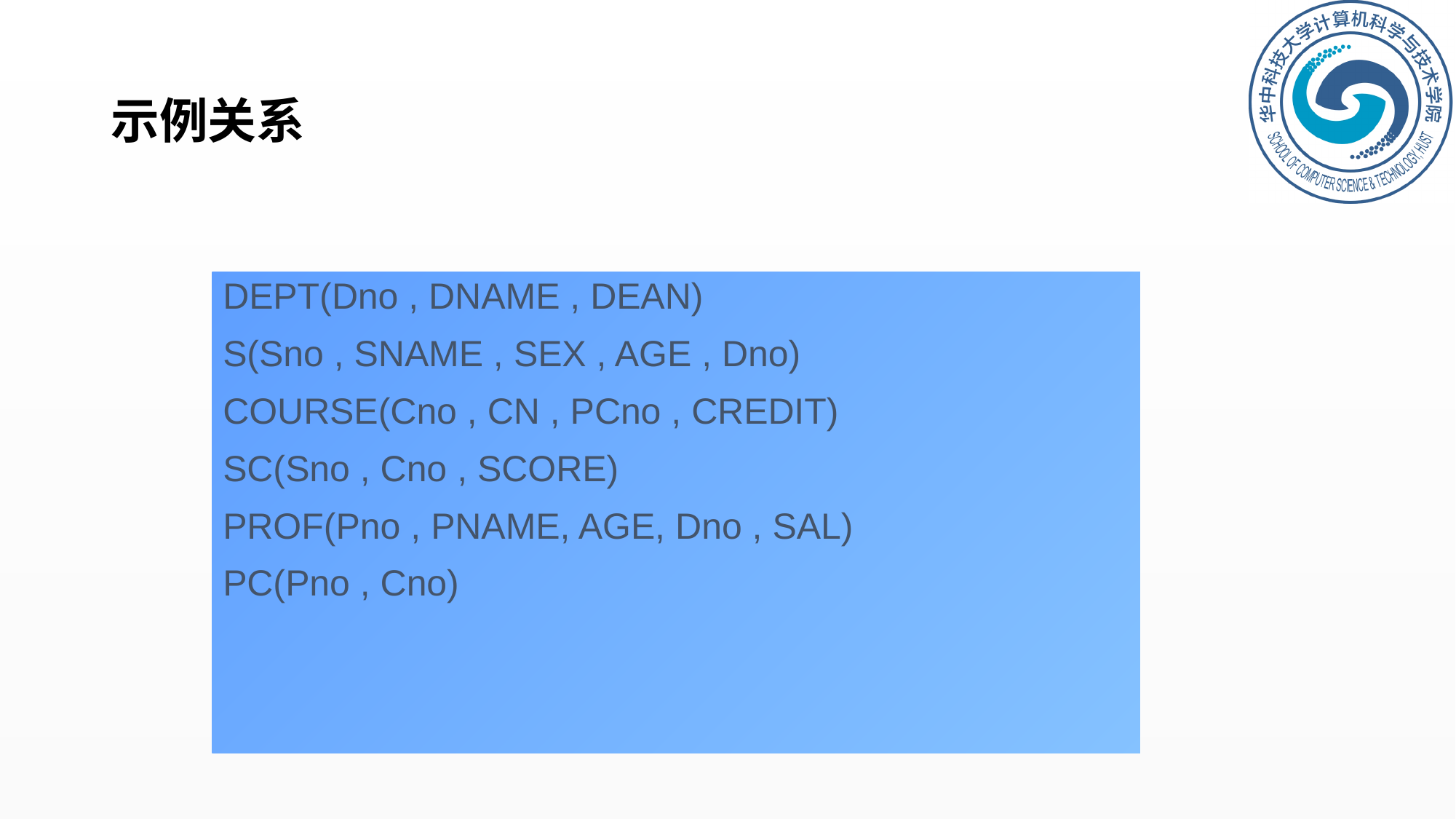

# 示例关系
DEPT(Dno , DNAME , DEAN)
S(Sno , SNAME , SEX , AGE , Dno)
COURSE(Cno , CN , PCno , CREDIT)
SC(Sno , Cno , SCORE)
PROF(Pno , PNAME, AGE, Dno , SAL)
PC(Pno , Cno)